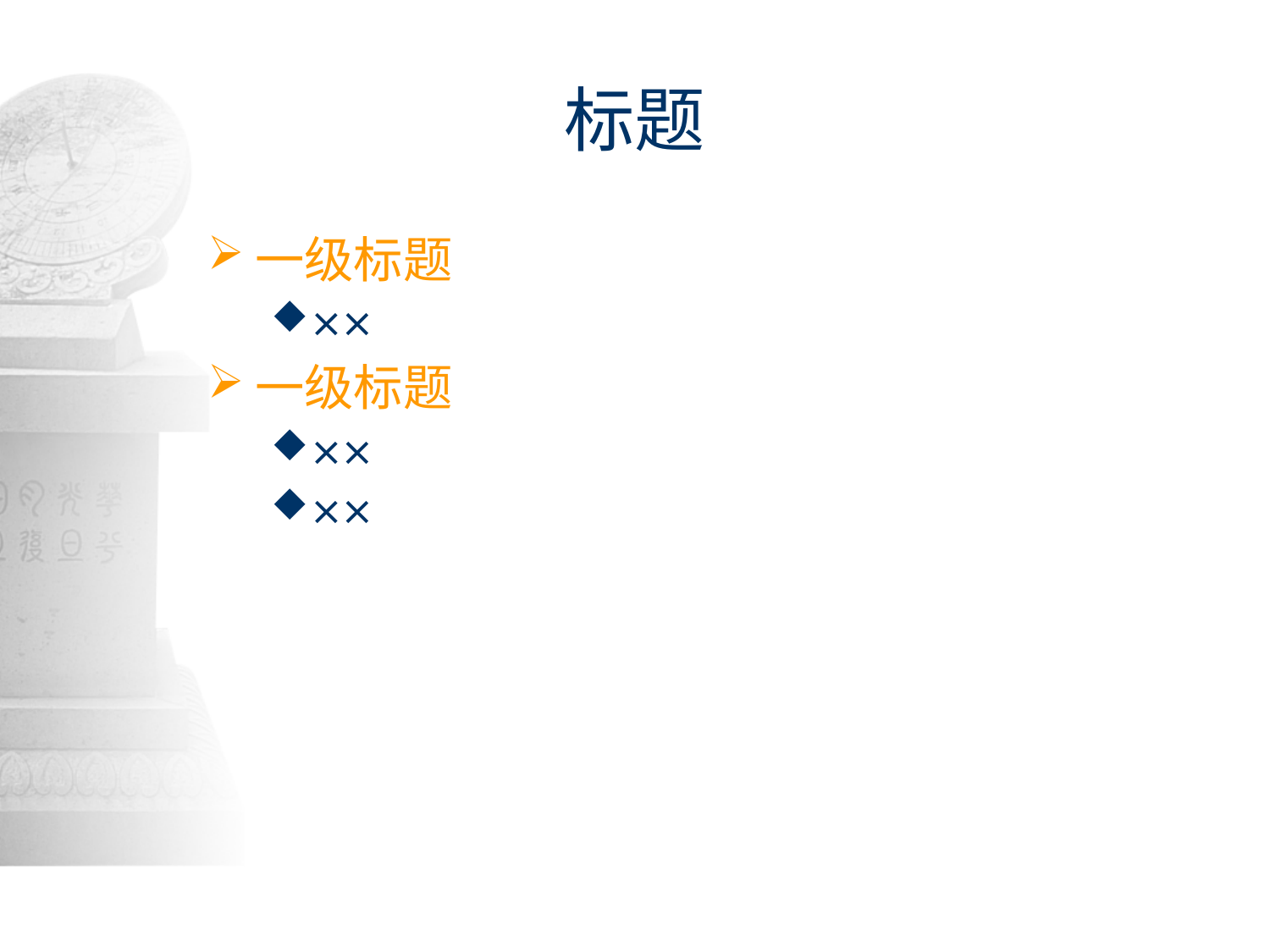

# 标题
一级标题
××
一级标题
××
××